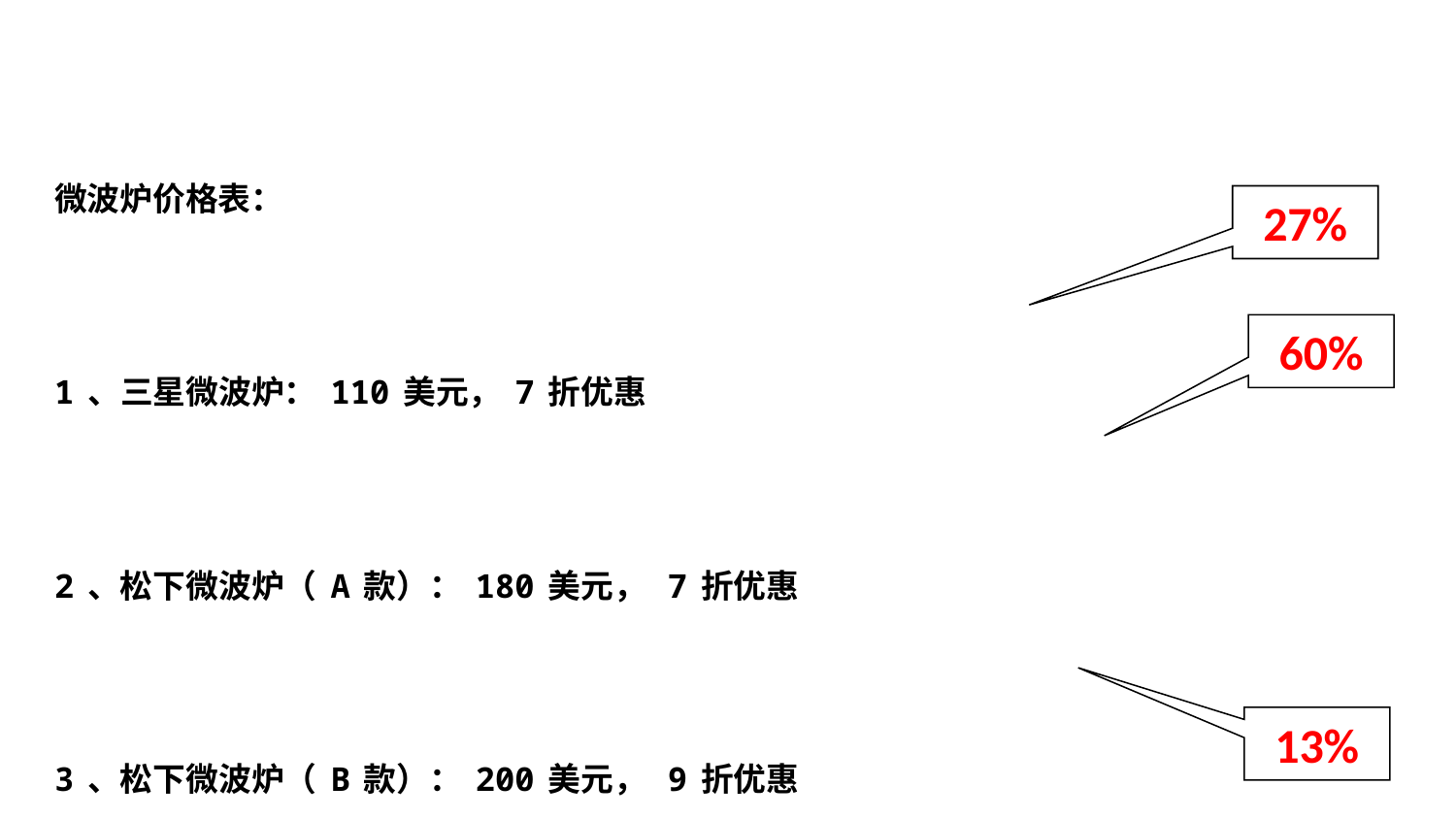

微波炉价格表：
1、三星微波炉：110美元，7折优惠
2、松下微波炉（A款）：180美元， 7折优惠
3、松下微波炉（B款）：200美元， 9折优惠
27%
60%
13%